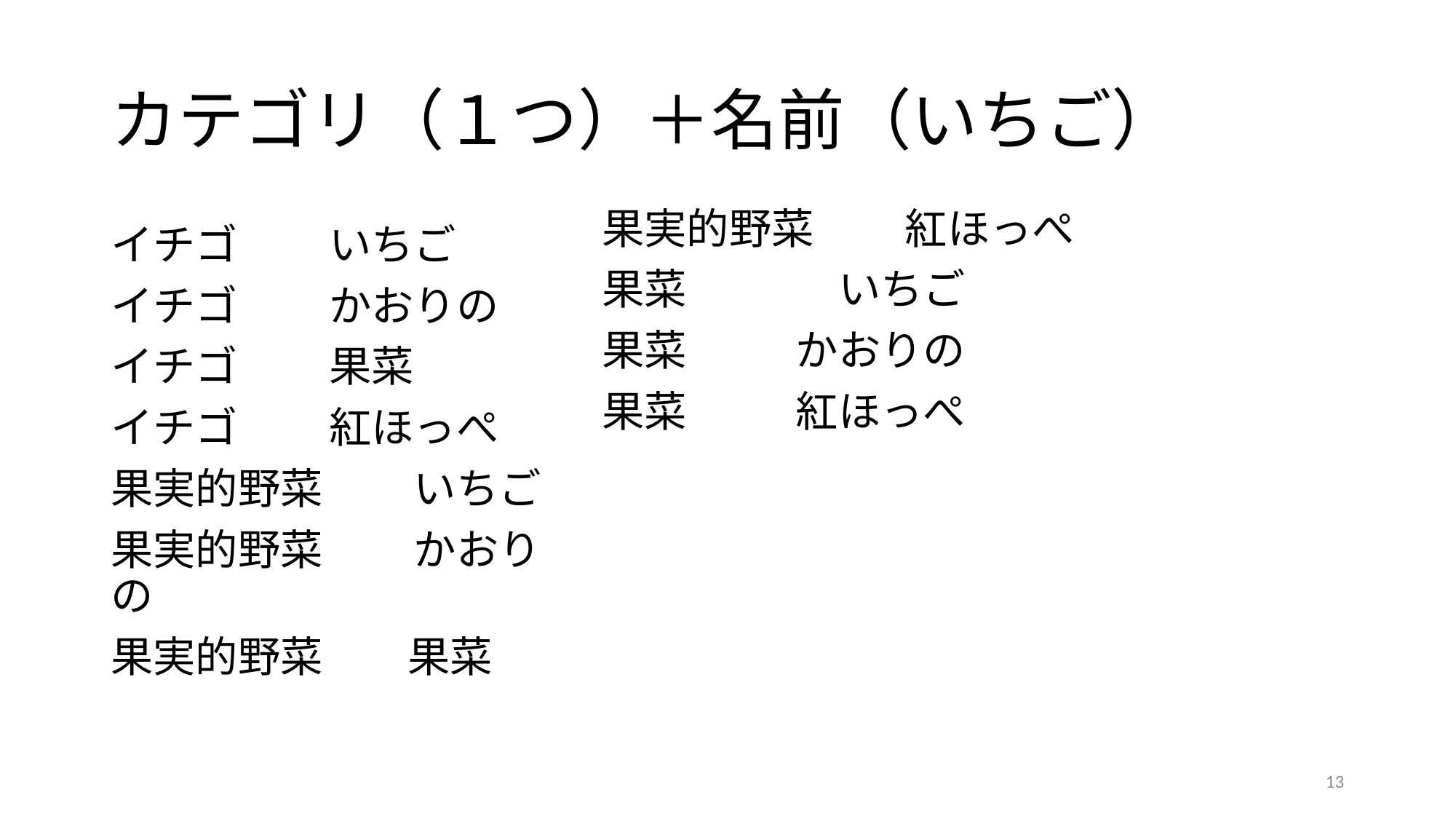

# カテゴリ（１つ）＋名前（いちご）
果実的野菜	　　紅ほっぺ
果菜	　　　いちご
果菜	　　かおりの
果菜	　　紅ほっぺ
イチゴ	いちご
イチゴ	かおりの
イチゴ	果菜
イチゴ	紅ほっぺ
果実的野菜	　　いちご
果実的野菜	　　かおりの
果実的野菜　　果菜
13